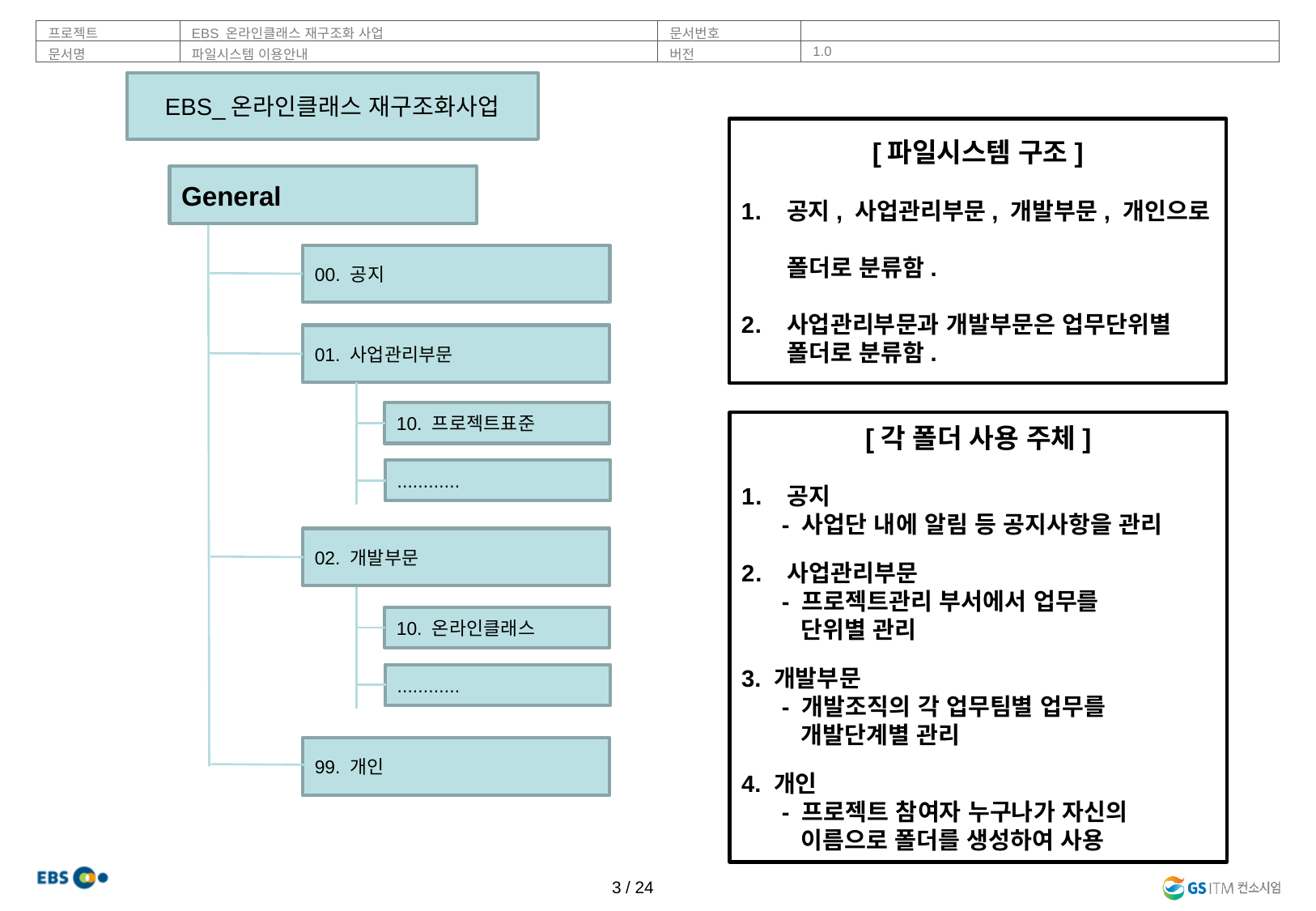

EBS_온라인클래스 재구조화사업
[파일시스템 구조]

공지, 사업관리부문, 개발부문, 개인으로
      폴더로 분류함.

사업관리부문과 개발부문은 업무단위별
      폴더로 분류함.
General
00. 공지
01. 사업관리부문
10. 프로젝트표준
[각 폴더 사용 주체]

공지
      - 사업단 내에 알림 등 공지사항을 관리

사업관리부문
      - 프로젝트관리 부서에서 업무를
        단위별 관리

3. 개발부문
      - 개발조직의 각 업무팀별 업무를
        개발단계별 관리

4. 개인
      - 프로젝트 참여자 누구나가 자신의
        이름으로 폴더를 생성하여 사용
............
02. 개발부문
10. 온라인클래스
............
99. 개인